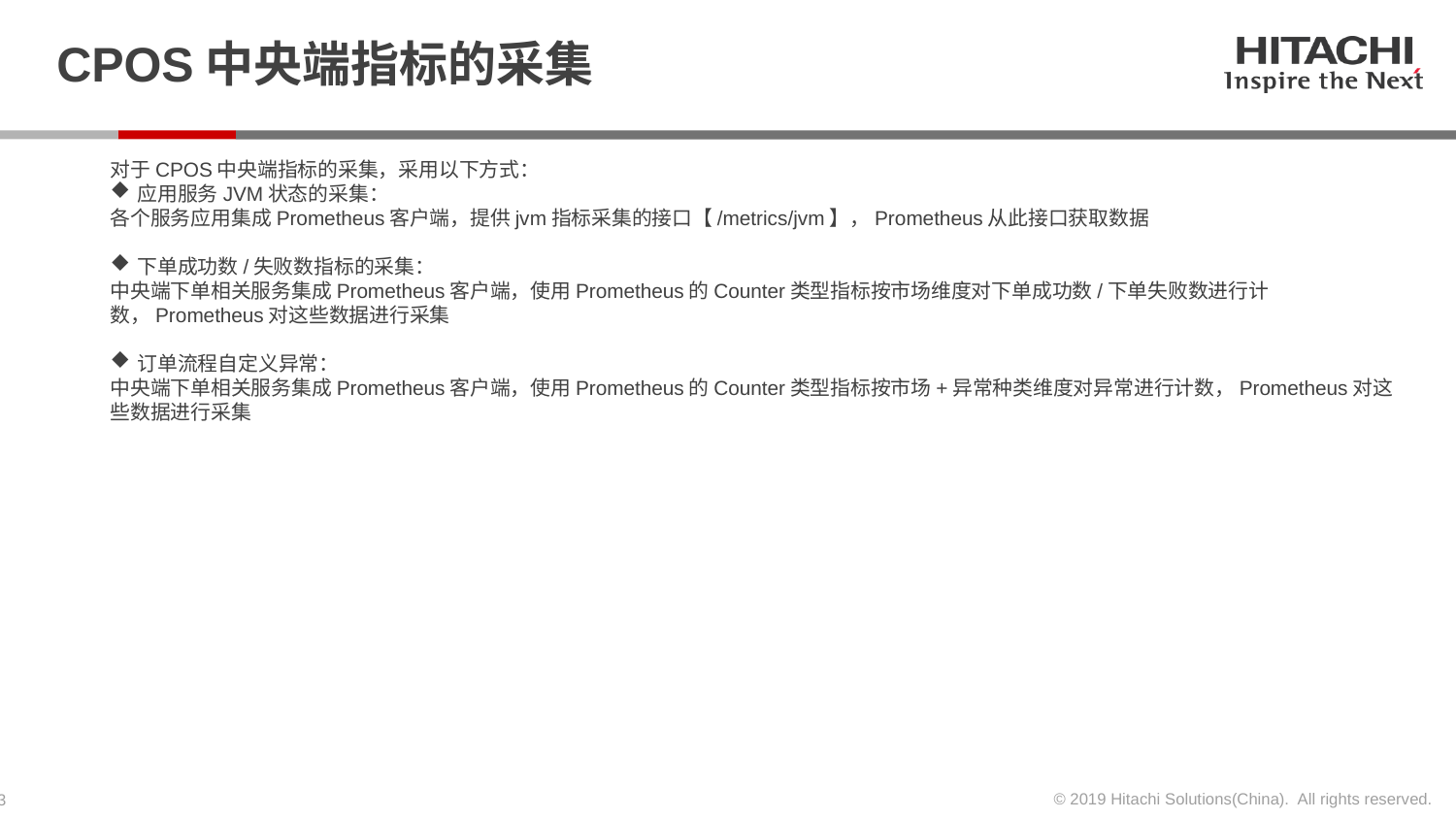

# CPOS中央端指标的采集
对于CPOS中央端指标的采集，采用以下方式：
应用服务JVM状态的采集：
各个服务应用集成Prometheus客户端，提供jvm指标采集的接口【/metrics/jvm】，Prometheus从此接口获取数据

下单成功数/失败数指标的采集：
中央端下单相关服务集成Prometheus客户端，使用Prometheus的Counter类型指标按市场维度对下单成功数/下单失败数进行计数，Prometheus对这些数据进行采集

订单流程自定义异常：
中央端下单相关服务集成Prometheus客户端，使用Prometheus的Counter类型指标按市场+异常种类维度对异常进行计数，Prometheus对这些数据进行采集